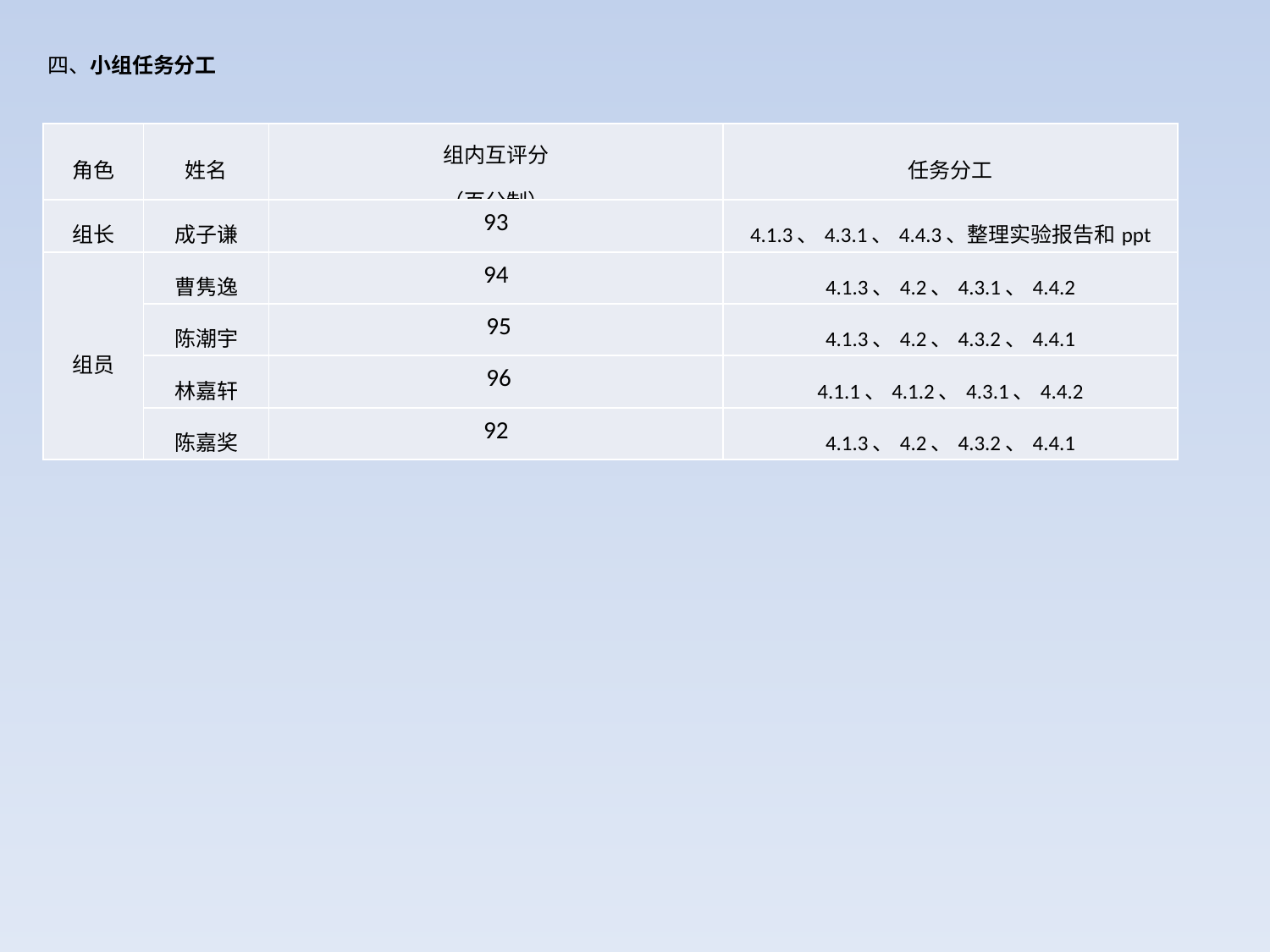

四、小组任务分工

| 角色 | 姓名 | 组内互评分 （百分制） | 任务分工 |
| --- | --- | --- | --- |
| 组长 | 成子谦 | 93 | 4.1.3、4.3.1、4.4.3、整理实验报告和ppt |
| 组员 | 曹隽逸 | 94 | 4.1.3、4.2、4.3.1、4.4.2 |
|  | 陈潮宇 | 95 | 4.1.3、4.2、4.3.2、4.4.1 |
|  | 林嘉轩 | 96 | 4.1.1、4.1.2、4.3.1、4.4.2 |
|  | 陈嘉奖 | 92 | 4.1.3、4.2、4.3.2、4.4.1 |